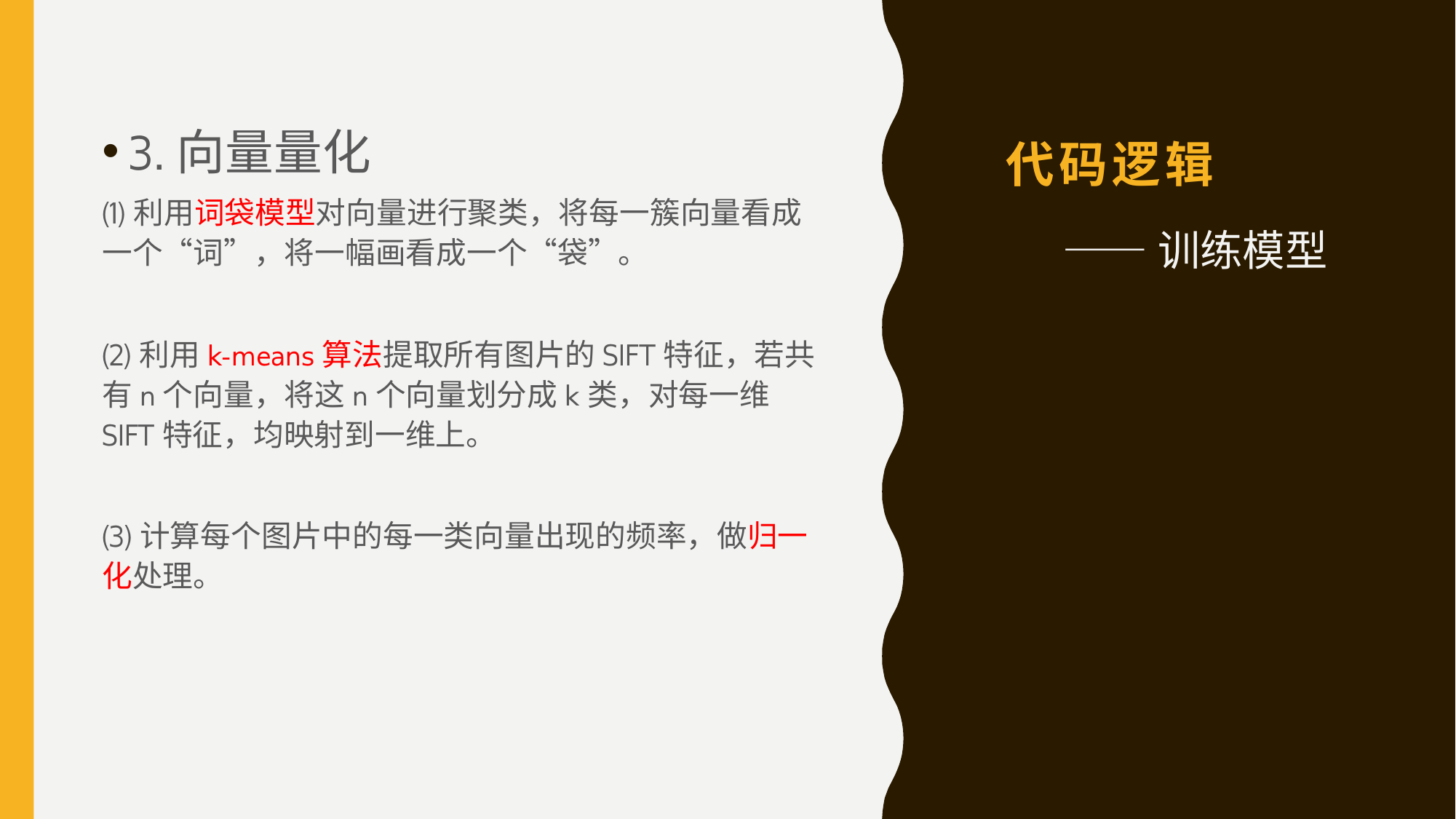

# 代码逻辑
3.向量量化
(1)利用词袋模型对向量进行聚类，将每一簇向量看成一个“词”，将一幅画看成一个“袋”。

(2)利用k-means算法提取所有图片的SIFT特征，若共有n个向量，将这n个向量划分成k类，对每一维SIFT特征，均映射到一维上。

(3)计算每个图片中的每一类向量出现的频率，做归一化处理。
      ——训练模型